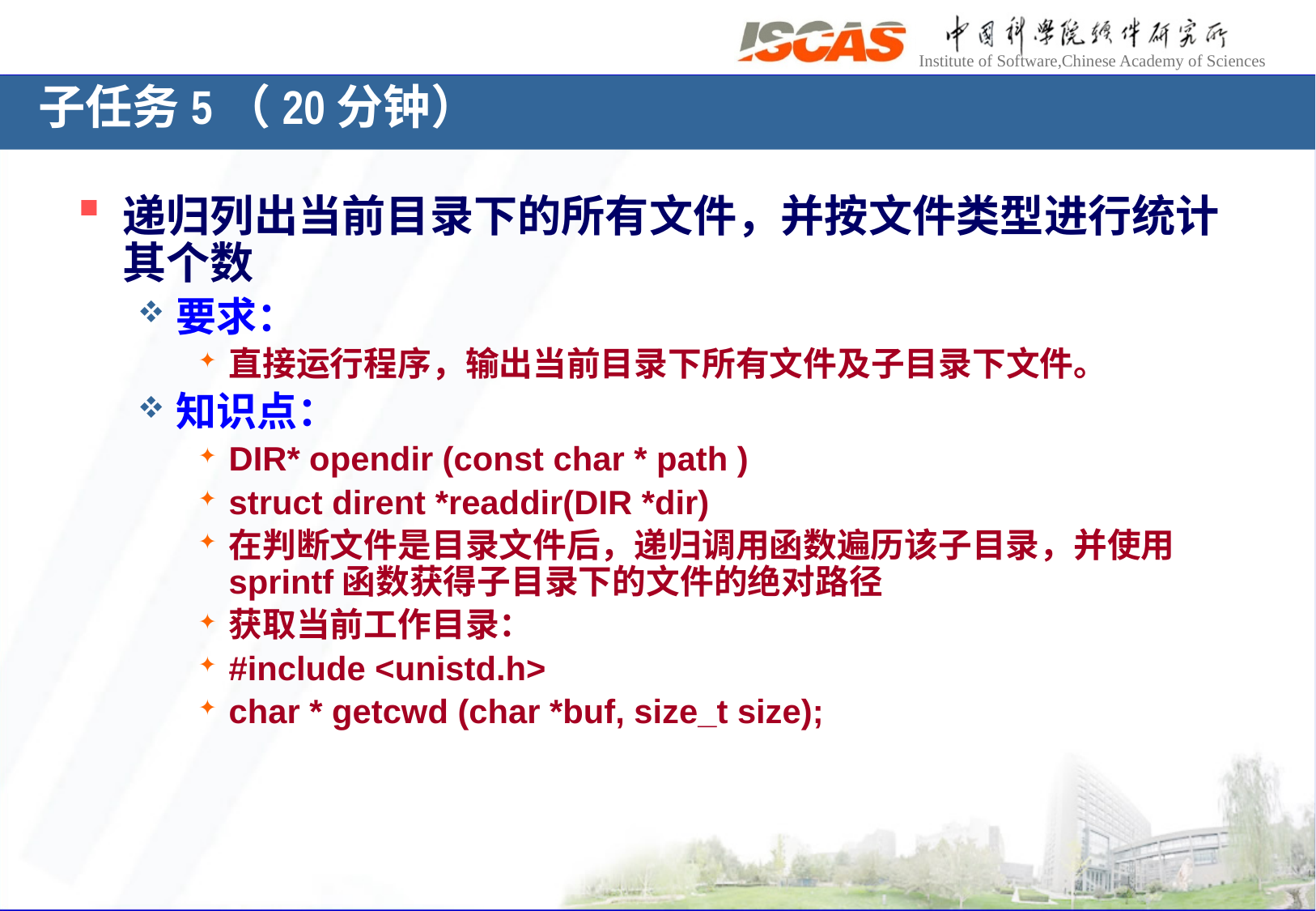

子任务5（20分钟）
递归列出当前目录下的所有文件，并按文件类型进行统计其个数
要求：
直接运行程序，输出当前目录下所有文件及子目录下文件。
知识点：
DIR* opendir (const char * path )
struct dirent *readdir(DIR *dir)
在判断文件是目录文件后，递归调用函数遍历该子目录，并使用sprintf函数获得子目录下的文件的绝对路径
获取当前工作目录：
#include <unistd.h>
char * getcwd (char *buf, size_t size);